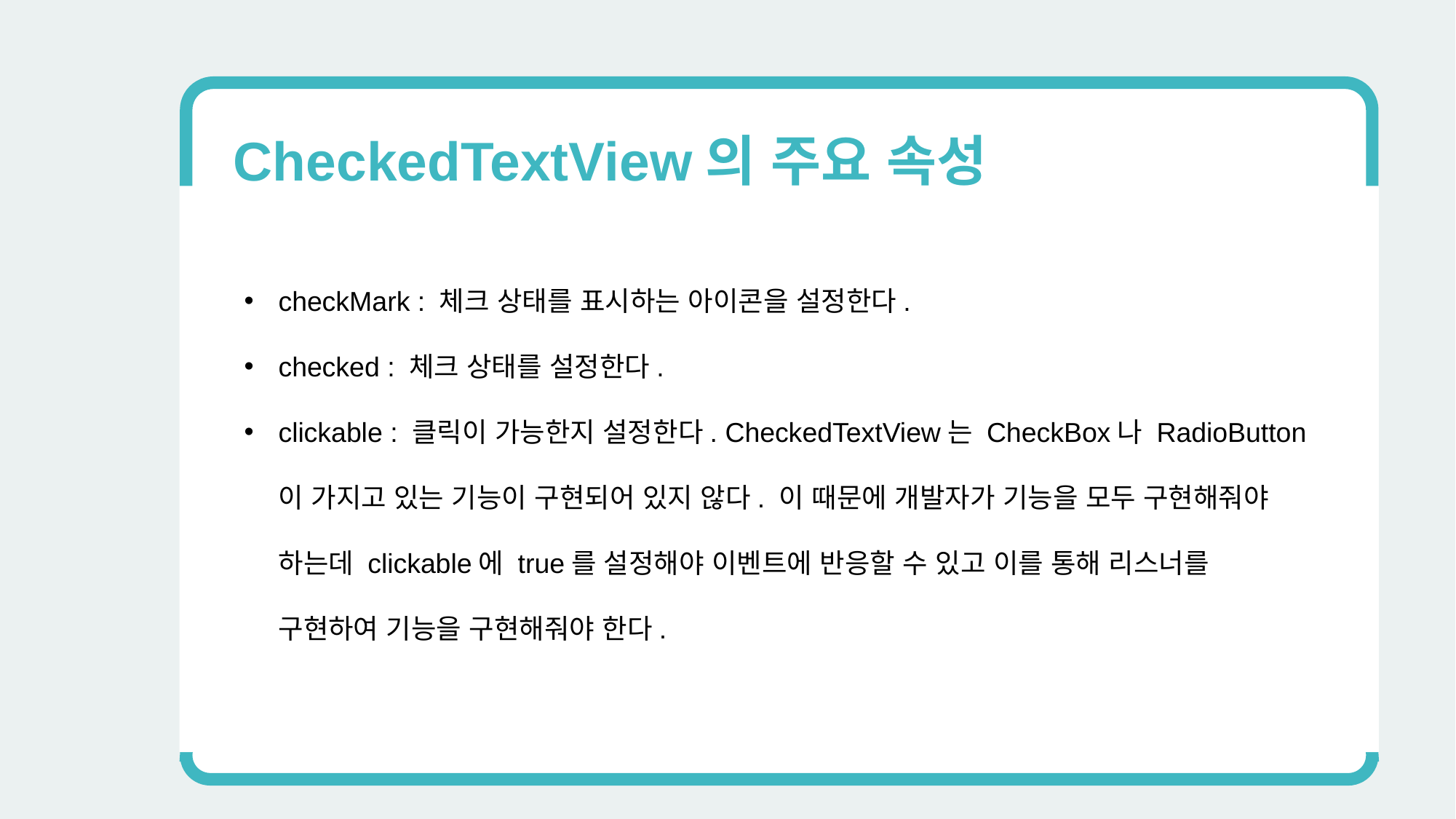

CheckedTextView의 주요 속성

checkMark : 체크 상태를 표시하는 아이콘을 설정한다.
checked : 체크 상태를 설정한다.
clickable : 클릭이 가능한지 설정한다. CheckedTextView는 CheckBox나 RadioButton이 가지고 있는 기능이 구현되어 있지 않다. 이 때문에 개발자가 기능을 모두 구현해줘야 하는데 clickable에 true를 설정해야 이벤트에 반응할 수 있고 이를 통해 리스너를 구현하여 기능을 구현해줘야 한다.